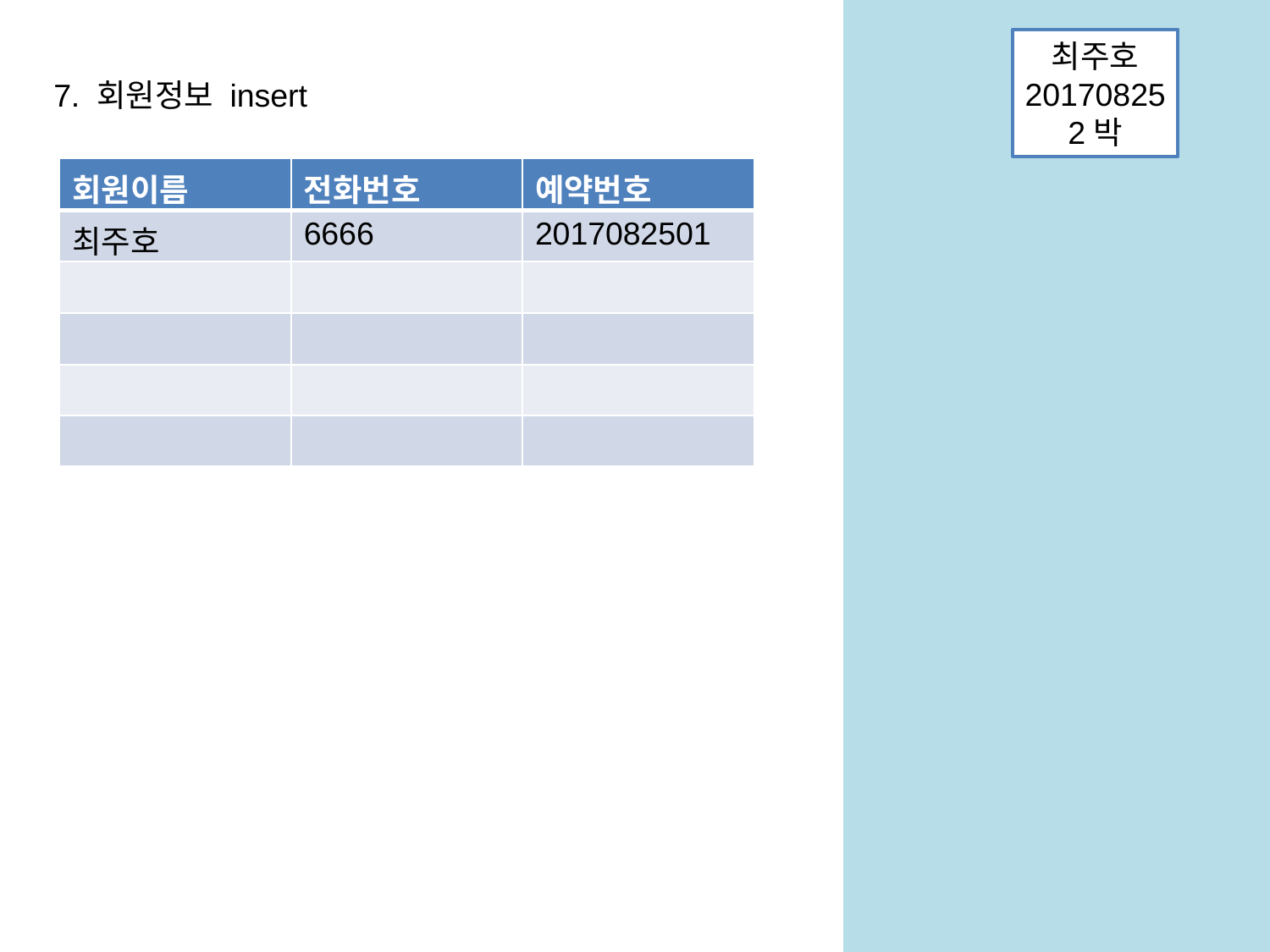

최주호
20170825
2박
7. 회원정보 insert
| 회원이름 | 전화번호 | 예약번호 |
| --- | --- | --- |
| 최주호 | 6666 | 2017082501 |
|  |  |  |
|  |  |  |
|  |  |  |
|  |  |  |